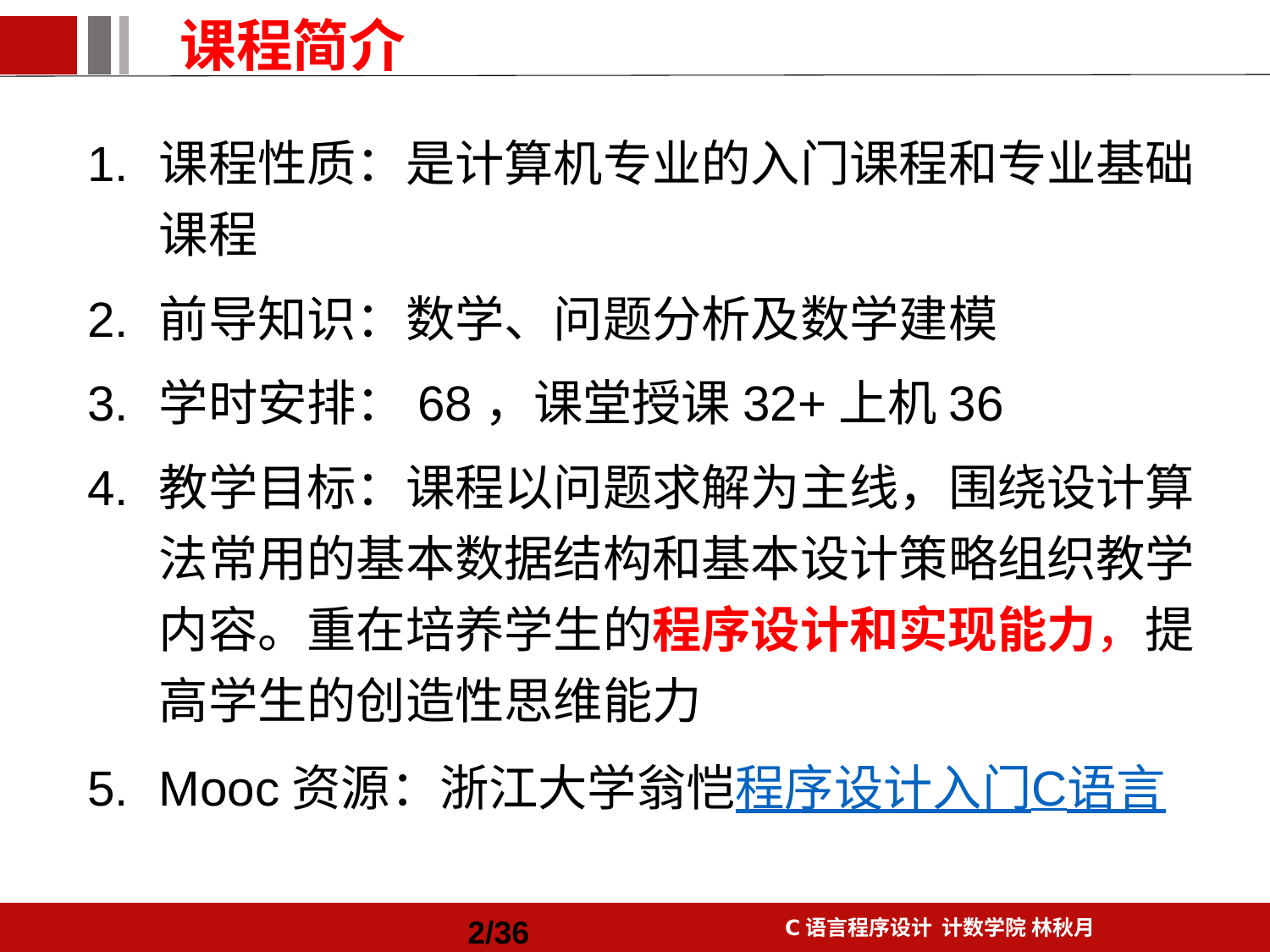

课程简介
课程性质：是计算机专业的入门课程和专业基础课程
前导知识：数学、问题分析及数学建模
学时安排：68，课堂授课32+上机36
教学目标：课程以问题求解为主线，围绕设计算法常用的基本数据结构和基本设计策略组织教学内容。重在培养学生的程序设计和实现能力，提高学生的创造性思维能力
Mooc资源：浙江大学翁恺程序设计入门C语言